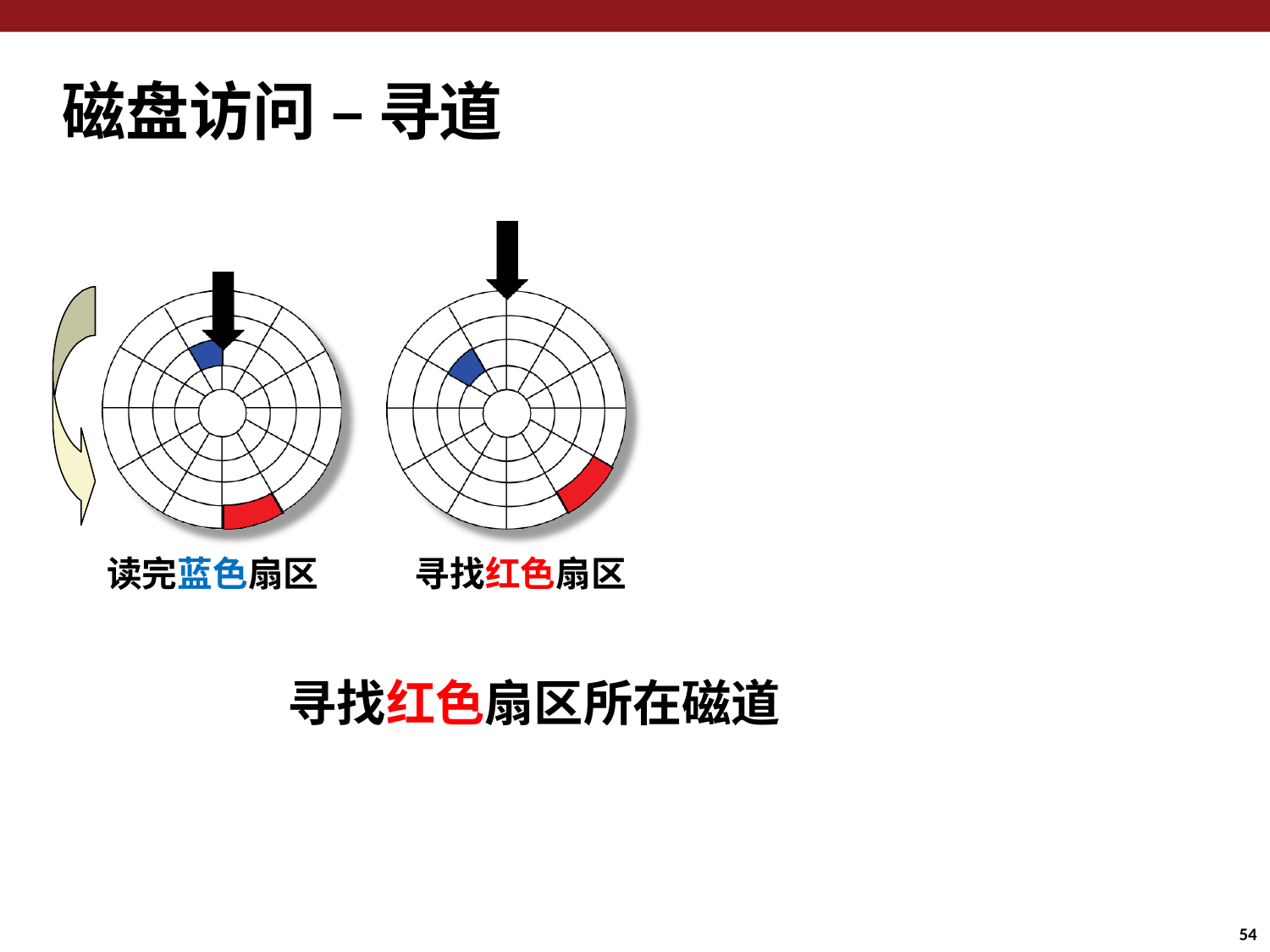

# 磁盘访问 – 寻道

读完蓝色扇区
寻找红色扇区
寻找红色扇区所在磁道
54